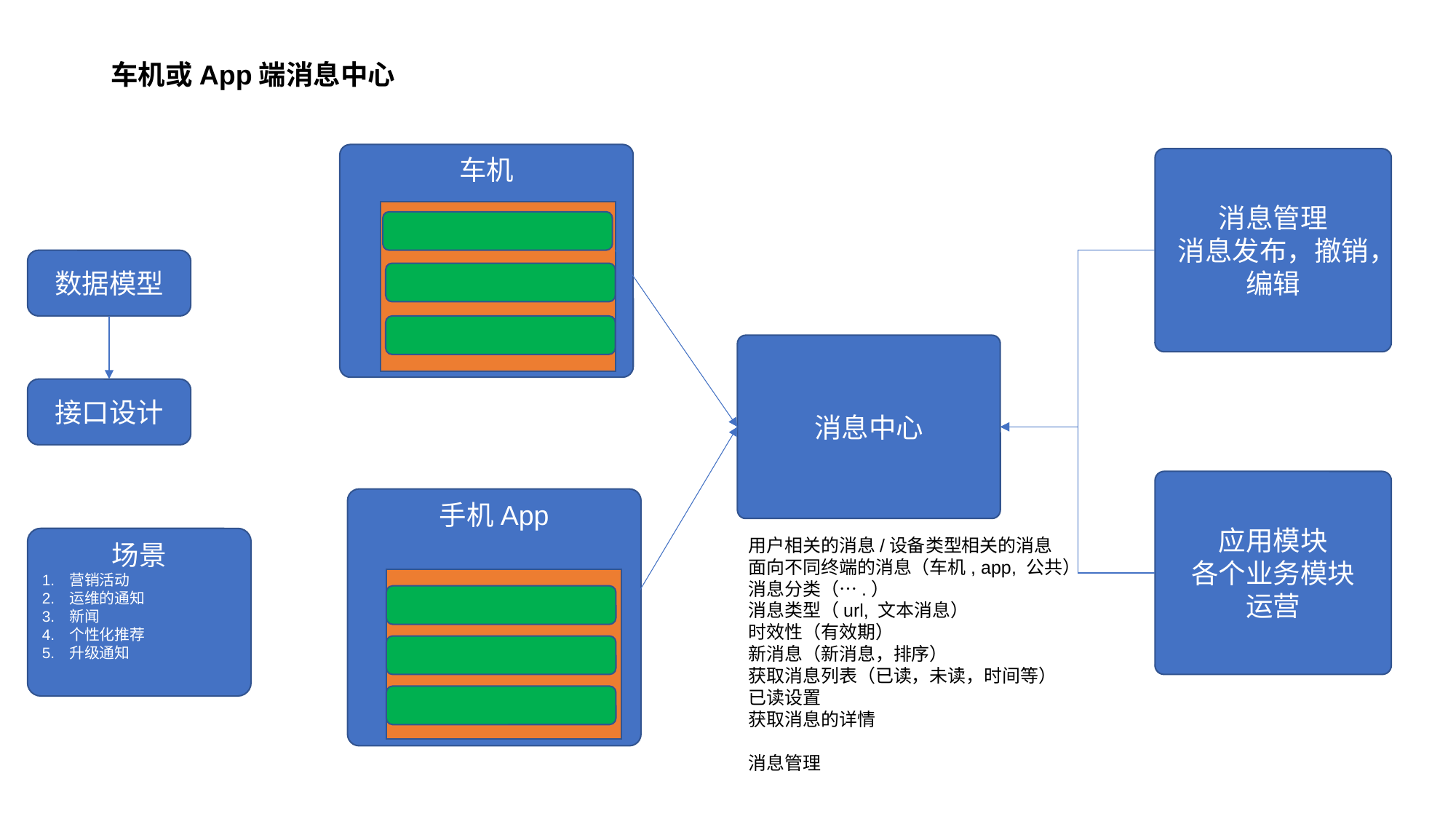

# 车机或App端消息中心
车机
消息管理
消息发布，撤销，编辑

数据模型

消息中心
接口设计
应用模块
各个业务模块
运营
手机App
场景
营销活动
运维的通知
新闻
个性化推荐
升级通知
用户相关的消息/设备类型相关的消息
面向不同终端的消息（车机, app, 公共）
消息分类（….）
消息类型（url, 文本消息）
时效性（有效期）
新消息（新消息，排序）
获取消息列表（已读，未读，时间等）
已读设置
获取消息的详情

消息管理